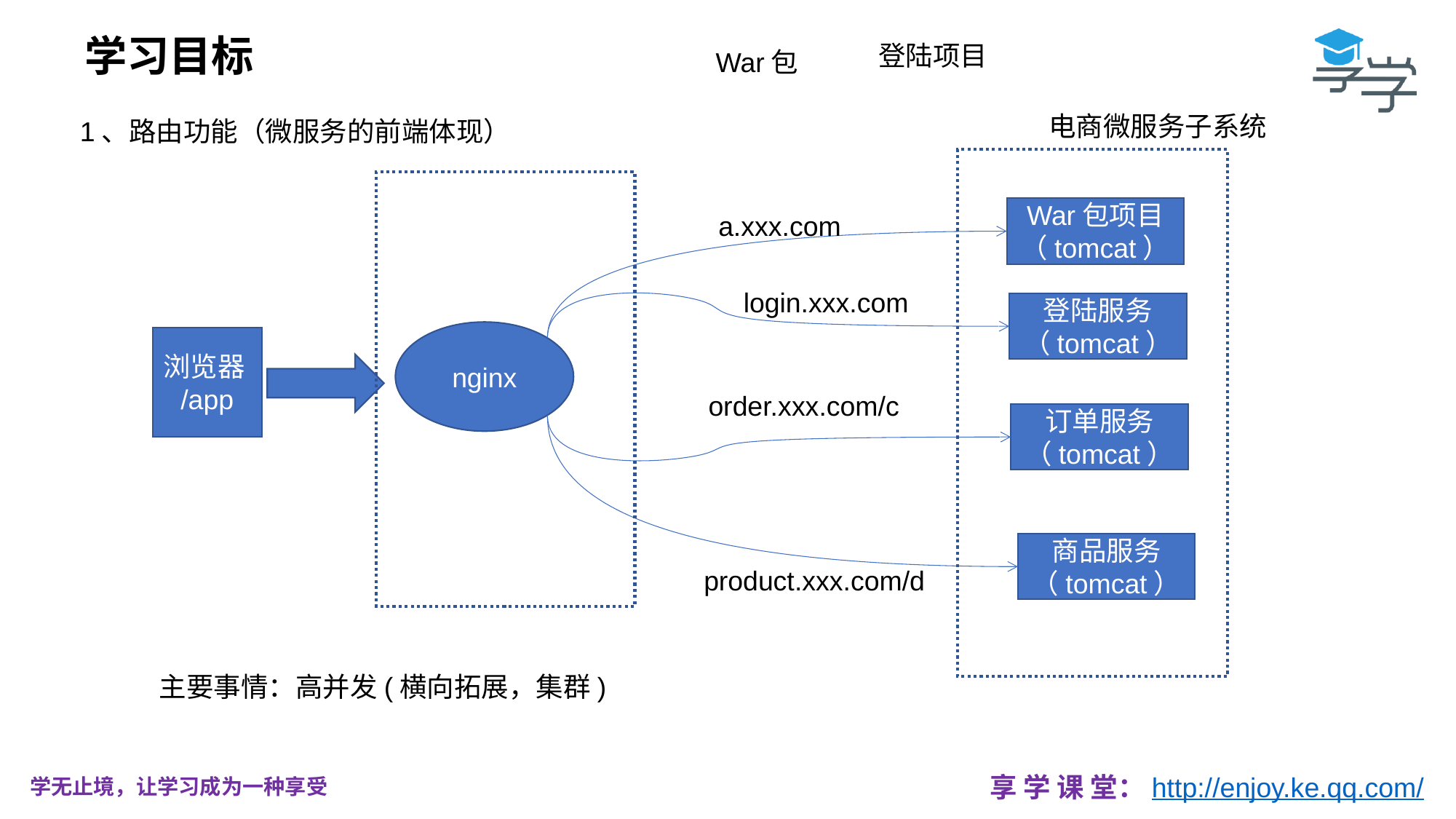

学习目标
登陆项目
War包
电商微服务子系统
1、路由功能（微服务的前端体现）

War包项目（tomcat）
a.xxx.com
login.xxx.com
登陆服务（tomcat）
nginx
浏览器/app

order.xxx.com/c
订单服务（tomcat）
商品服务（tomcat）
product.xxx.com/d
主要事情：高并发(横向拓展，集群)